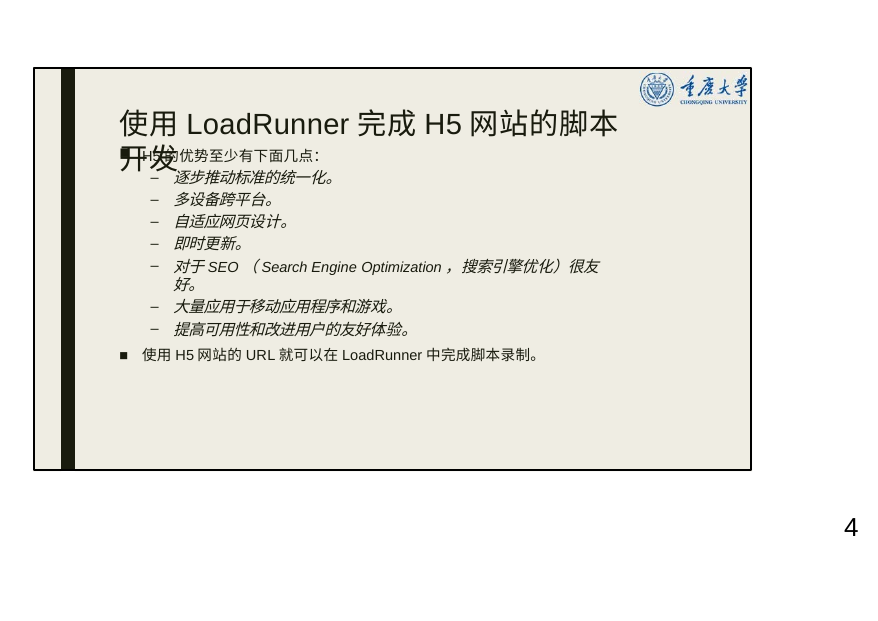

# 使用LoadRunner完成H5网站的脚本开发
H5的优势至少有下面几点：
逐步推动标准的统一化。
多设备跨平台。
自适应网页设计。
即时更新。
对于SEO（Search Engine Optimization，搜索引擎优化）很友好。
大量应用于移动应用程序和游戏。
提高可用性和改进用户的友好体验。
使用H5网站的URL就可以在LoadRunner中完成脚本录制。
4